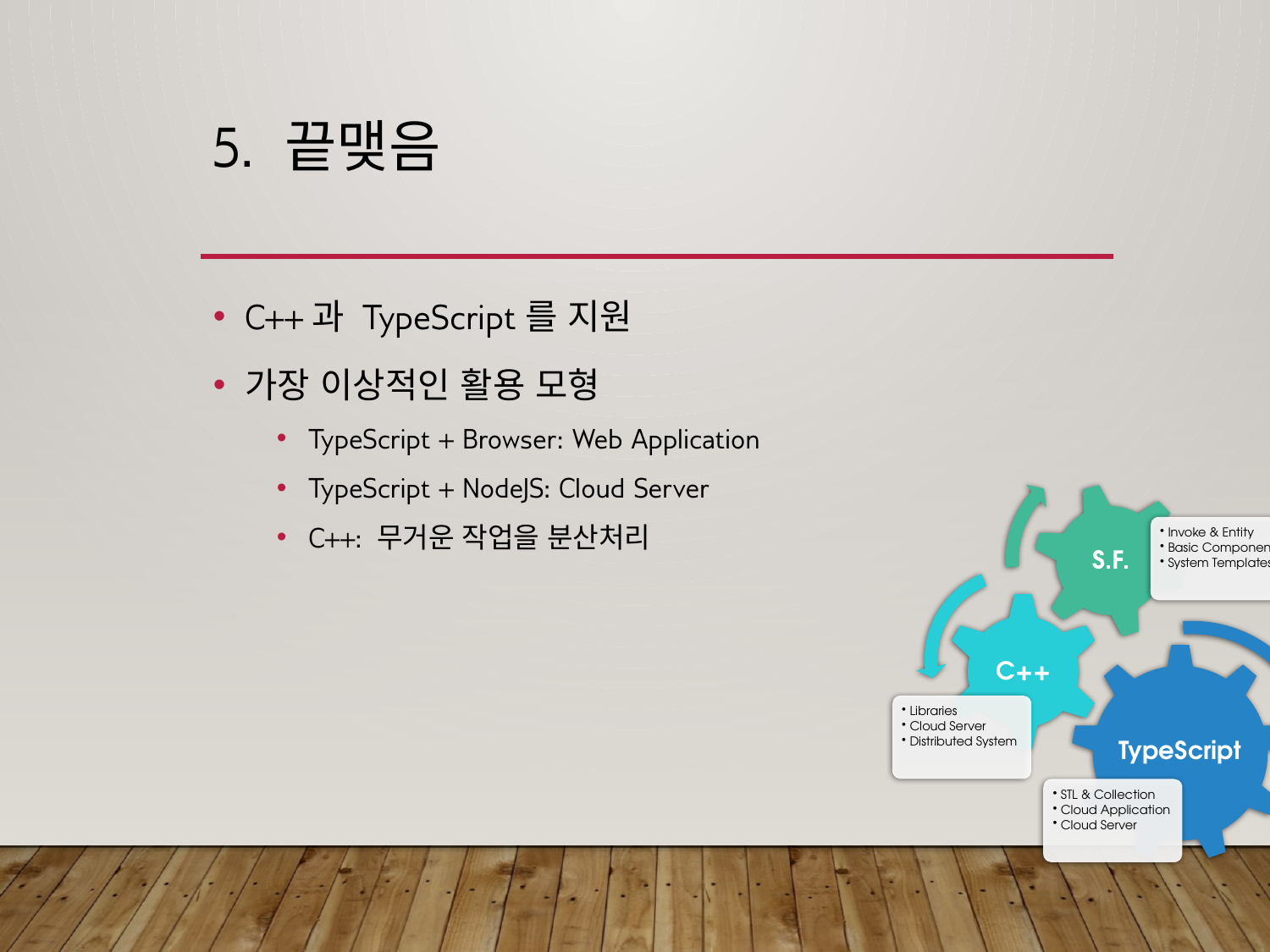

# 5. 끝맺음
C++과 TypeScript를 지원
가장 이상적인 활용 모형
TypeScript + Browser: Web Application
TypeScript + NodeJS: Cloud Server
C++: 무거운 작업을 분산처리
TypeScript
STL & Collection
Cloud Application
Cloud Server
C++
Libraries
Cloud Server
Distributed System
S.F.
Invoke & Entity
Basic Components
System Templates